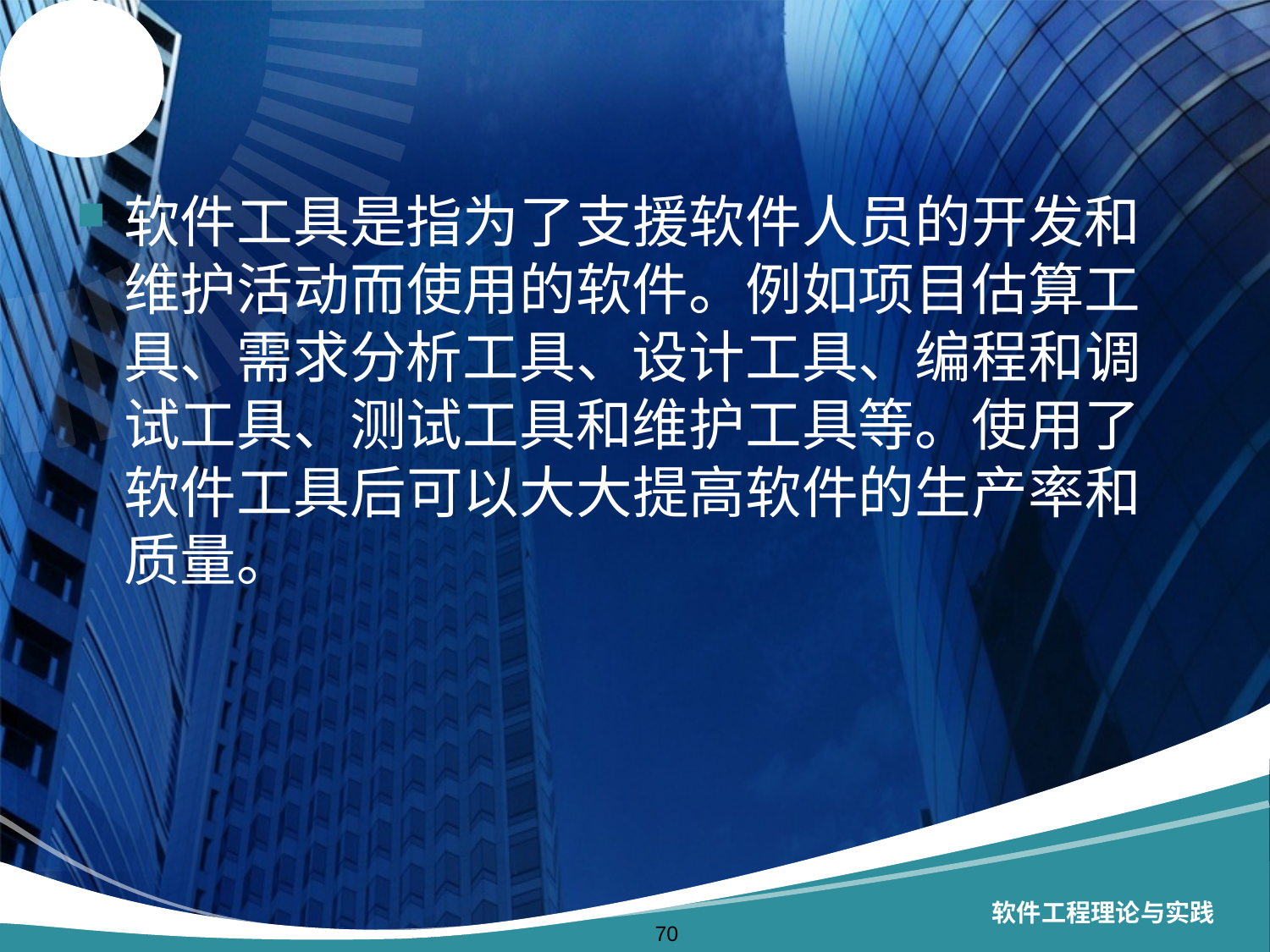

#
软件工具是指为了支援软件人员的开发和维护活动而使用的软件。例如项目估算工具、需求分析工具、设计工具、编程和调试工具、测试工具和维护工具等。使用了软件工具后可以大大提高软件的生产率和质量。
软件工程理论与实践
70